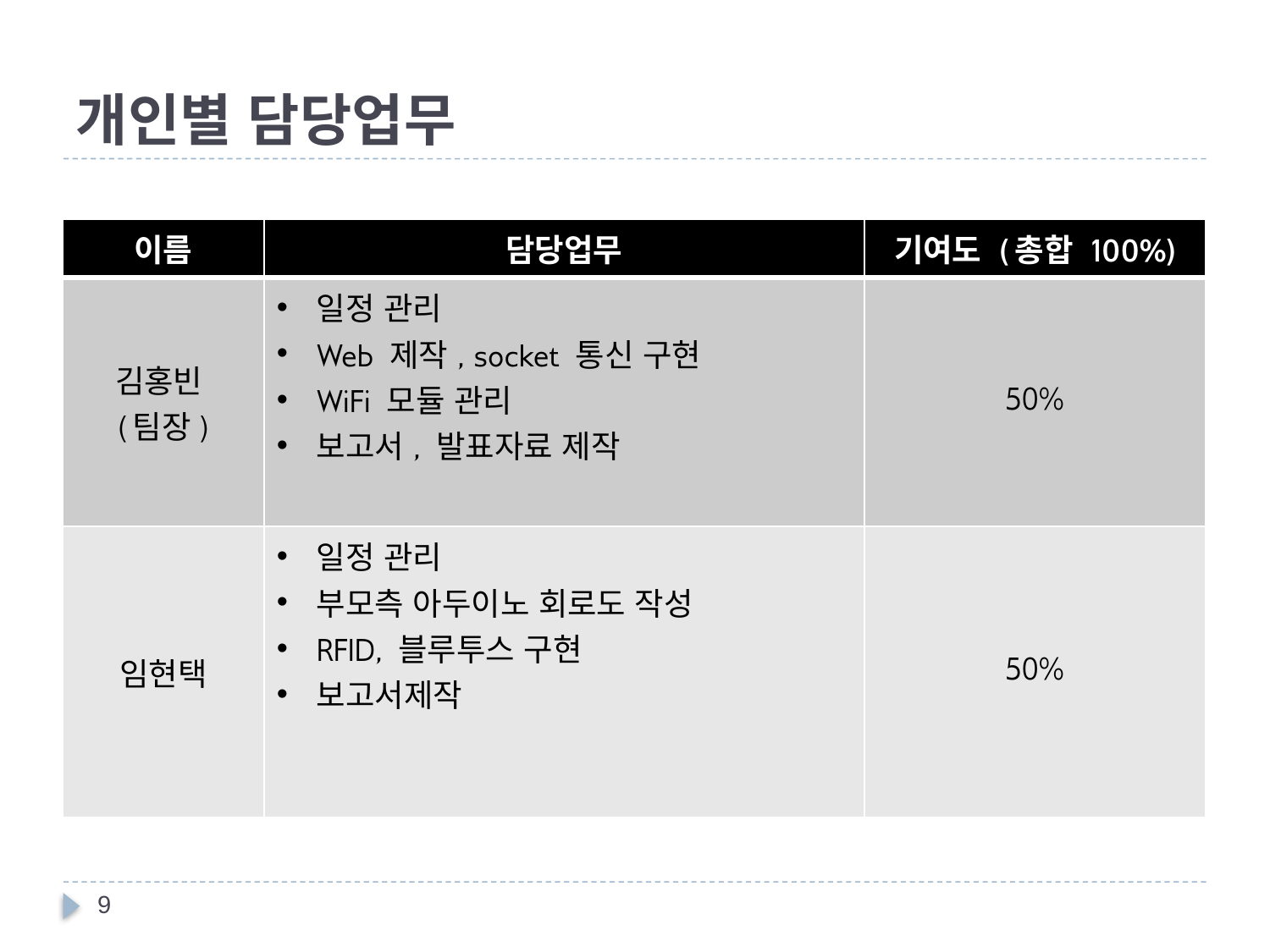

# 개인별 담당업무
| 이름 | 담당업무 | 기여도 (총합 100%) |
| --- | --- | --- |
| 김홍빈 (팀장) | 일정 관리 Web 제작, socket 통신 구현 WiFi 모듈 관리 보고서, 발표자료 제작 | 50% |
| 임현택 | 일정 관리 부모측 아두이노 회로도 작성 RFID, 블루투스 구현 보고서제작 | 50% |
9